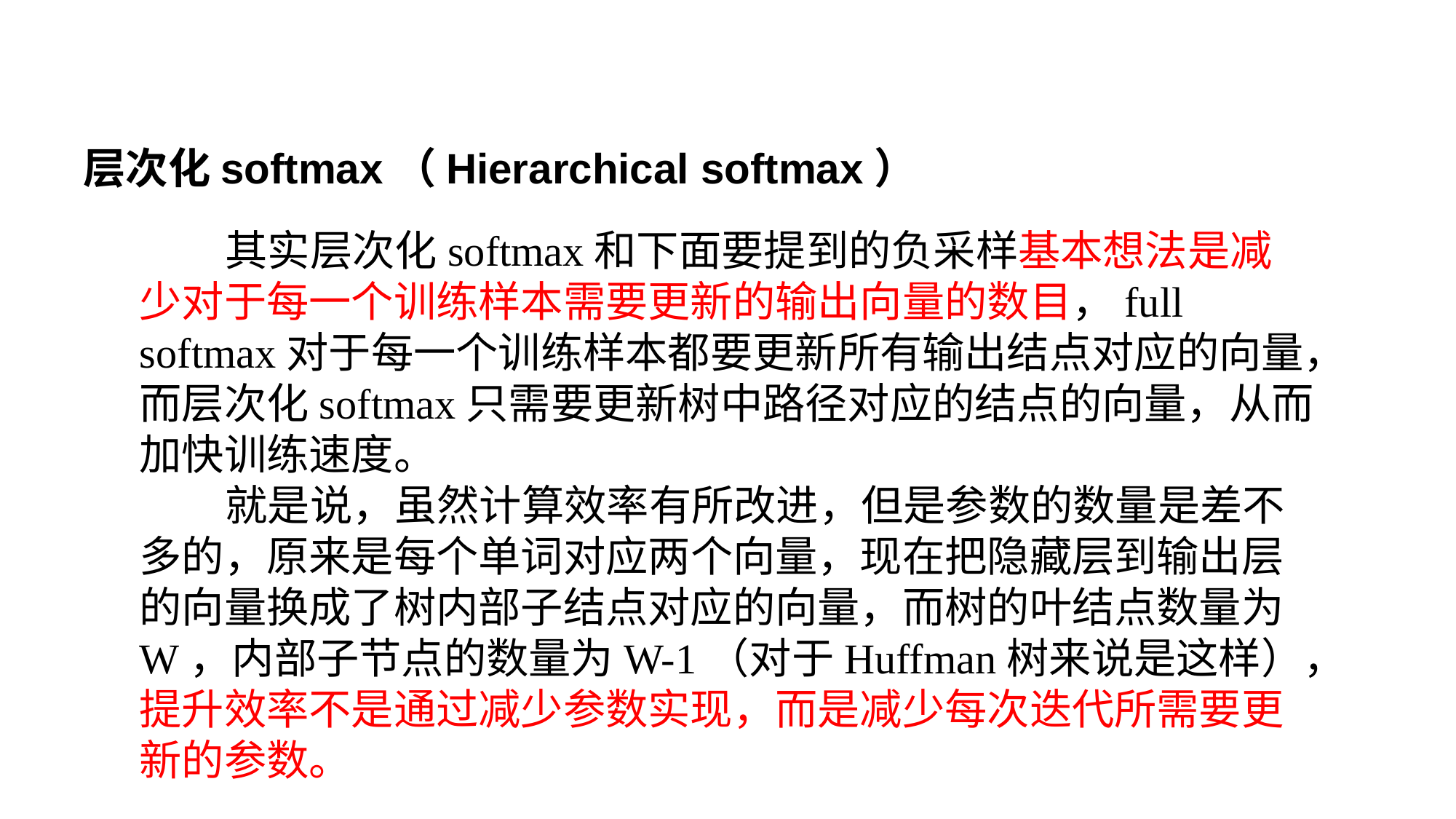

层次化softmax（Hierarchical softmax）
        其实层次化softmax和下面要提到的负采样基本想法是减少对于每一个训练样本需要更新的输出向量的数目，full softmax对于每一个训练样本都要更新所有输出结点对应的向量，而层次化softmax只需要更新树中路径对应的结点的向量，从而加快训练速度。
        就是说，虽然计算效率有所改进，但是参数的数量是差不多的，原来是每个单词对应两个向量，现在把隐藏层到输出层的向量换成了树内部子结点对应的向量，而树的叶结点数量为W，内部子节点的数量为W-1（对于Huffman树来说是这样），提升效率不是通过减少参数实现，而是减少每次迭代所需要更新的参数。